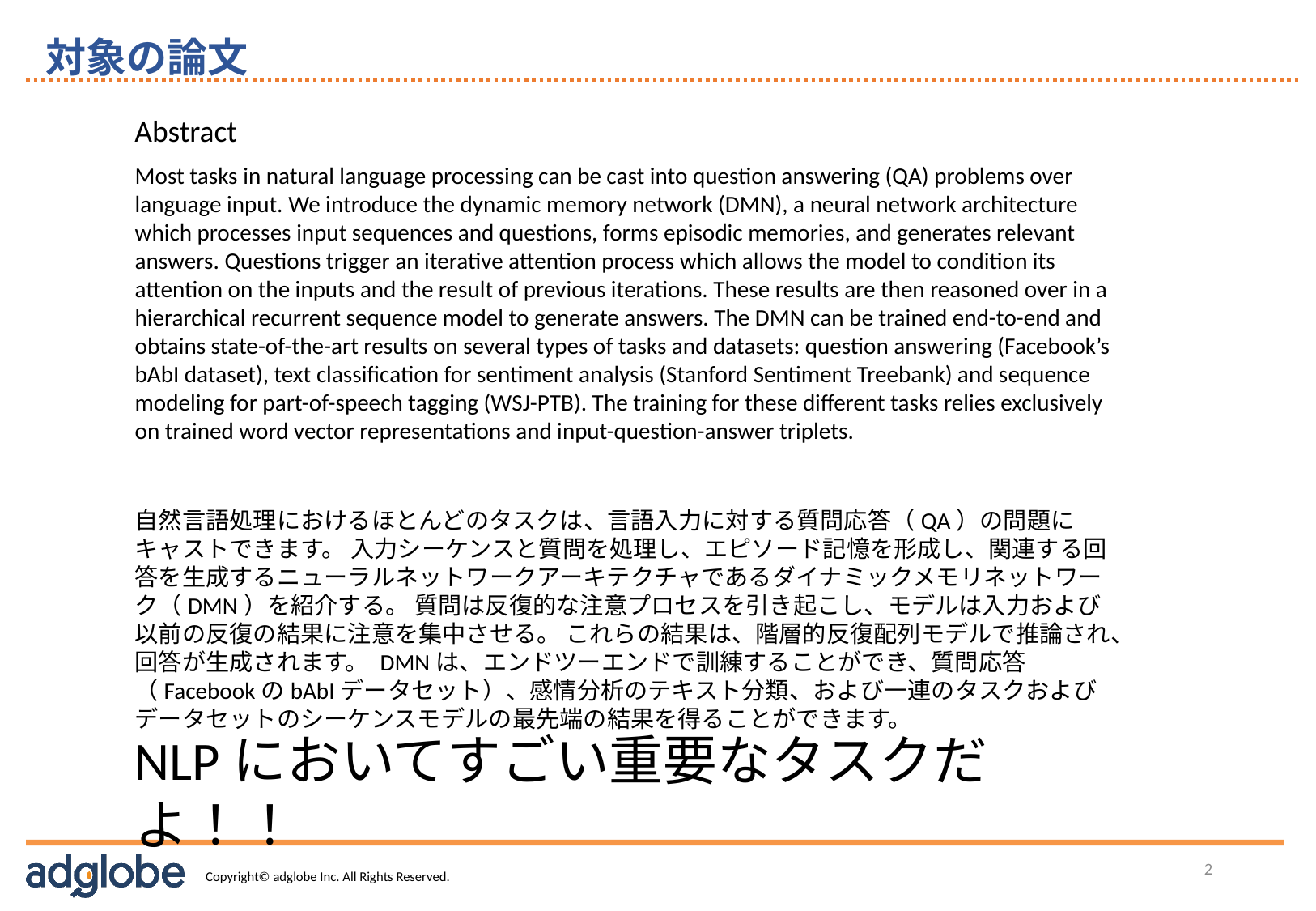

対象の論文
Abstract
Most tasks in natural language processing can be cast into question answering (QA) problems over language input. We introduce the dynamic memory network (DMN), a neural network architecture which processes input sequences and questions, forms episodic memories, and generates relevant answers. Questions trigger an iterative attention process which allows the model to condition its attention on the inputs and the result of previous iterations. These results are then reasoned over in a hierarchical recurrent sequence model to generate answers. The DMN can be trained end-to-end and obtains state-of-the-art results on several types of tasks and datasets: question answering (Facebook’s bAbI dataset), text classification for sentiment analysis (Stanford Sentiment Treebank) and sequence modeling for part-of-speech tagging (WSJ-PTB). The training for these different tasks relies exclusively on trained word vector representations and input-question-answer triplets.
自然言語処理におけるほとんどのタスクは、言語入力に対する質問応答（QA）の問題にキャストできます。 入力シーケンスと質問を処理し、エピソード記憶を形成し、関連する回答を生成するニューラルネットワークアーキテクチャであるダイナミックメモリネットワーク（DMN）を紹介する。 質問は反復的な注意プロセスを引き起こし、モデルは入力および以前の反復の結果に注意を集中させる。 これらの結果は、階層的反復配列モデルで推論され、回答が生成されます。 DMNは、エンドツーエンドで訓練することができ、質問応答（FacebookのbAbIデータセット）、感情分析のテキスト分類、および一連のタスクおよびデータセットのシーケンスモデルの最先端の結果を得ることができます。
NLPにおいてすごい重要なタスクだよ！！
2